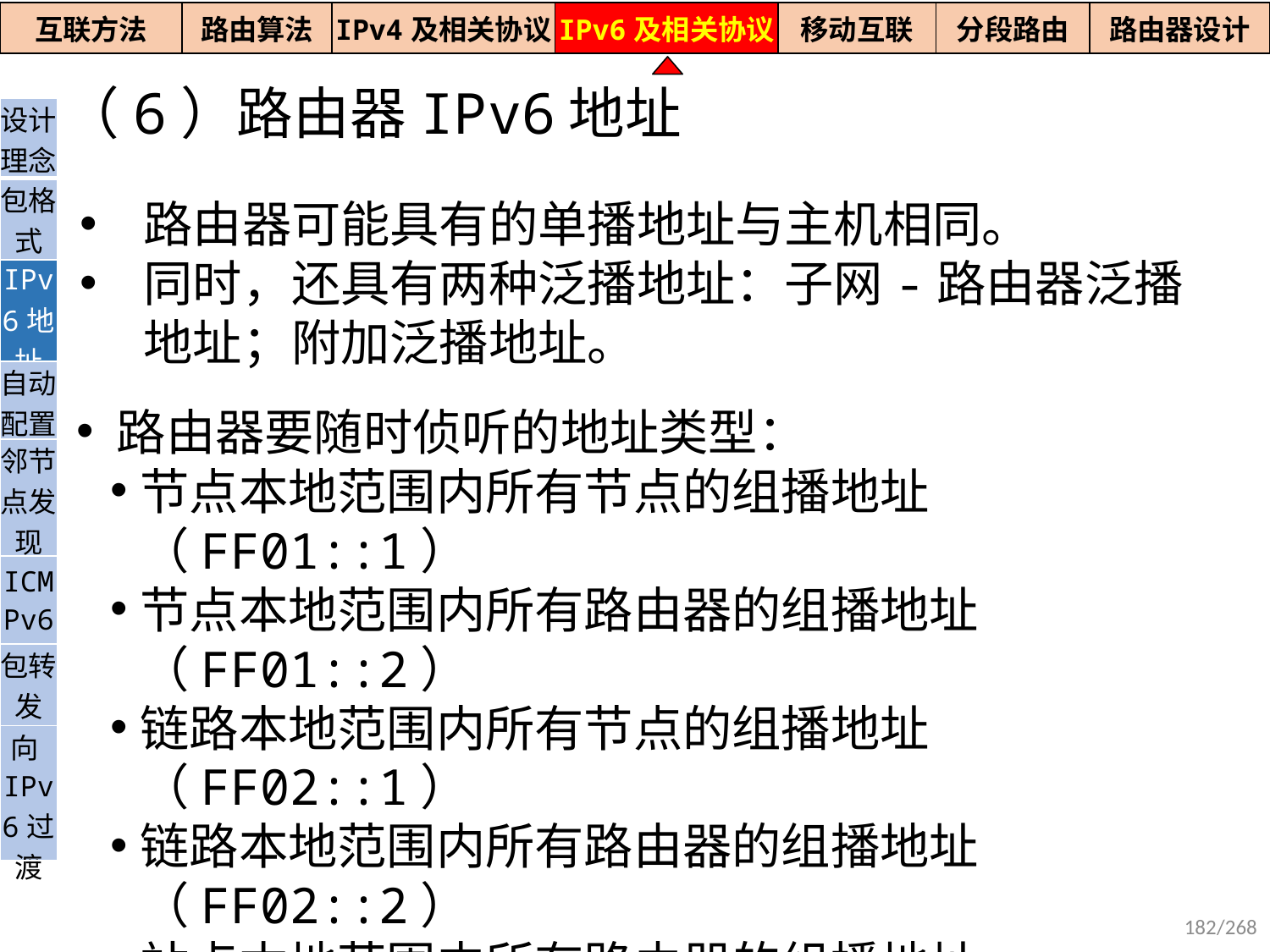

| 互联方法 | 路由算法 | IPv4及相关协议 | IPv6及相关协议 | 移动互联 | 分段路由 | 路由器设计 |
| --- | --- | --- | --- | --- | --- | --- |

（6）路由器IPv6地址
| 设计理念 |
| --- |
| 包格式 |
| IPv6地址 |
| 自动配置 |
| 邻节点发现 |
| ICMPv6 |
| 包转发 |
| 向IPv6过渡 |
路由器可能具有的单播地址与主机相同。
同时，还具有两种泛播地址：子网-路由器泛播地址；附加泛播地址。
 路由器要随时侦听的地址类型：
节点本地范围内所有节点的组播地址（FF01::1）
节点本地范围内所有路由器的组播地址（FF01::2）
链路本地范围内所有节点的组播地址（FF02::1）
链路本地范围内所有路由器的组播地址（FF02::2）
站点本地范围内所有路由器的组播地址（FF05::2）
全球单播地址
同组组播地址
182/268